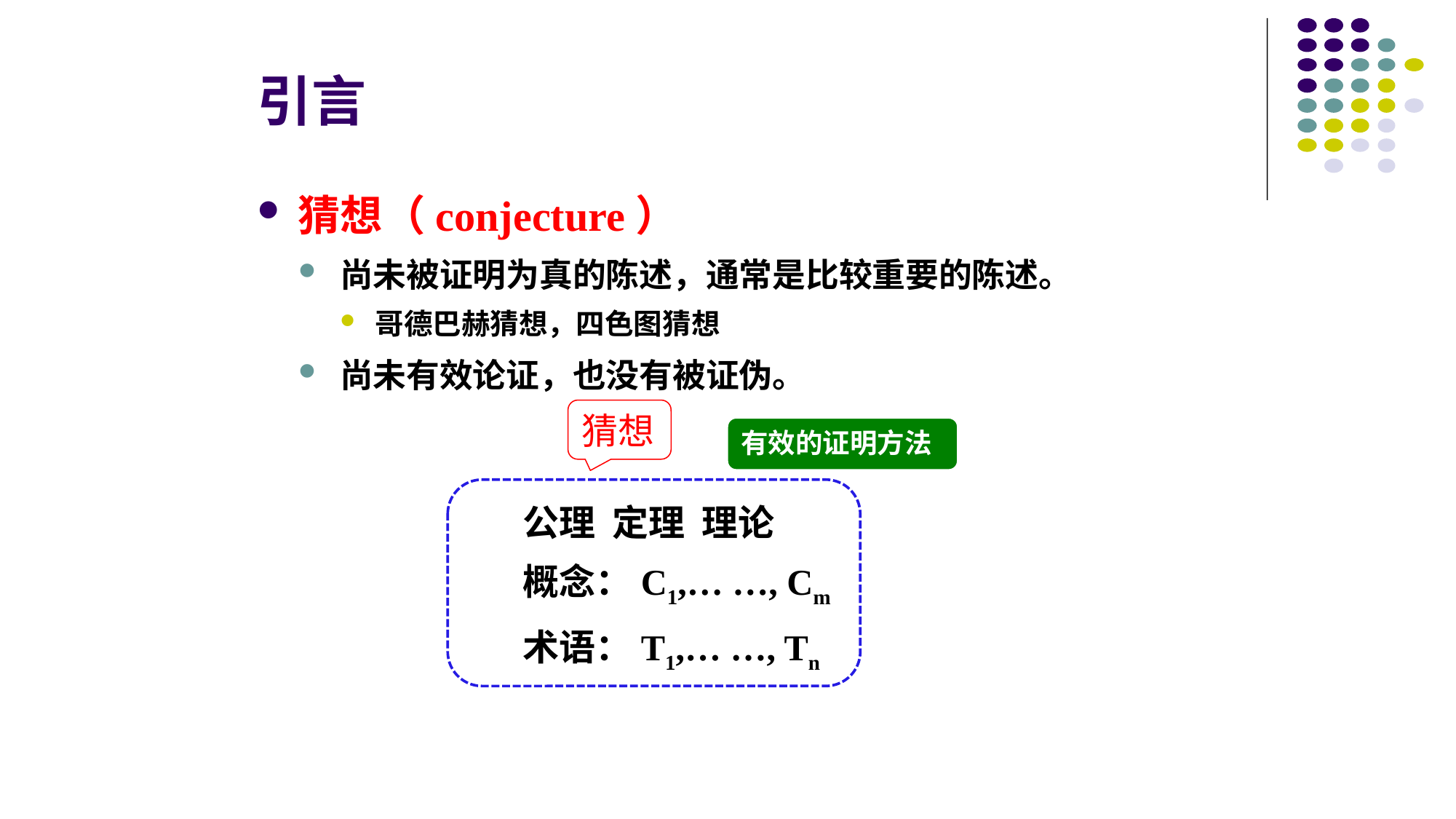

# 引言
猜想（conjecture）
尚未被证明为真的陈述，通常是比较重要的陈述。
哥德巴赫猜想，四色图猜想
尚未有效论证，也没有被证伪。
猜想
公理  定理  理论
概念：C1,… …, Cm
术语：T1,… …, Tn
有效的证明方法